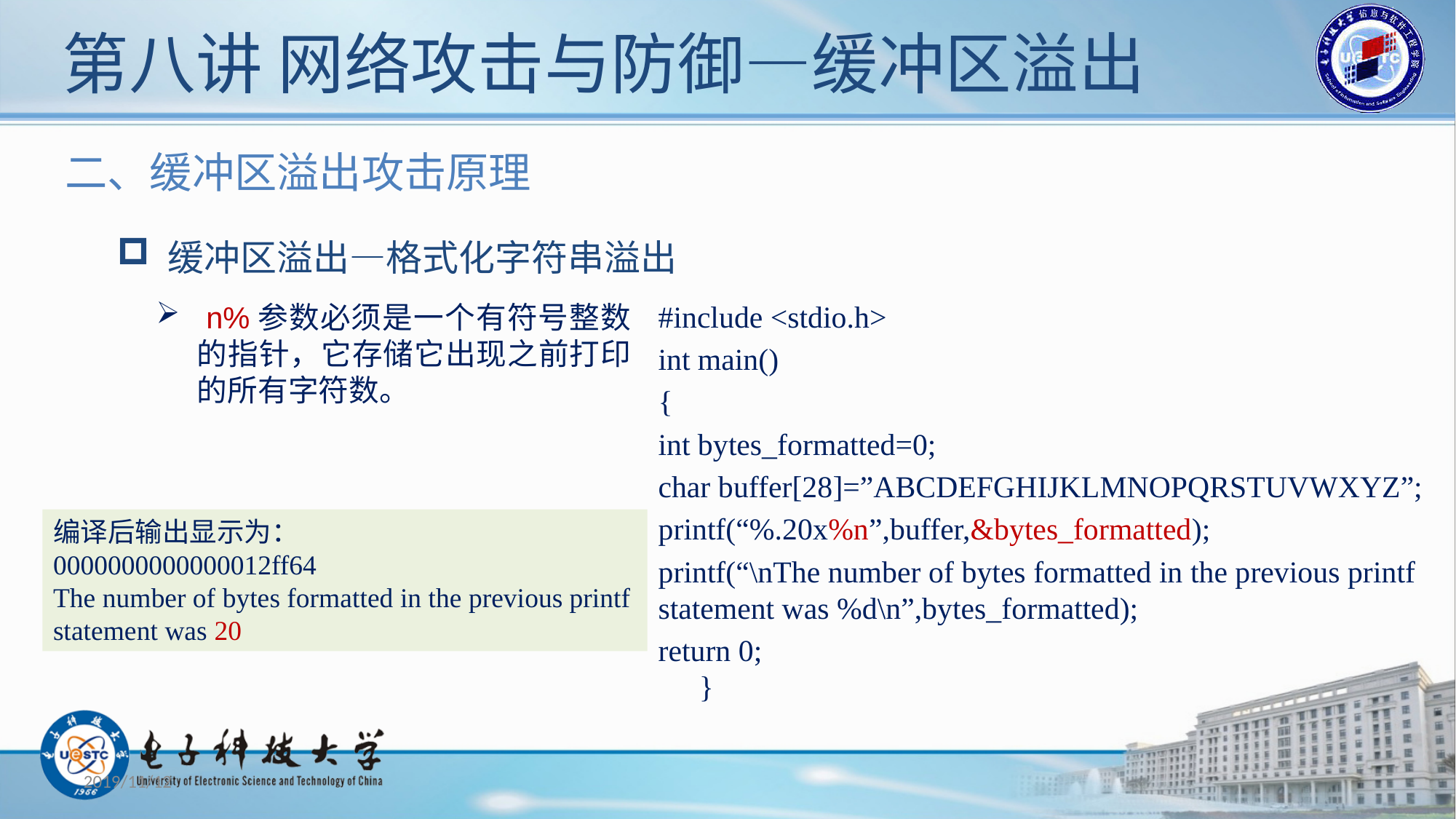

# 第八讲 网络攻击与防御—缓冲区溢出
二、缓冲区溢出攻击原理
 缓冲区溢出—格式化字符串溢出
#include <stdio.h>
int main()
{
int bytes_formatted=0;
char buffer[28]=”ABCDEFGHIJKLMNOPQRSTUVWXYZ”;
printf(“%.20x%n”,buffer,&bytes_formatted);
printf(“\nThe number of bytes formatted in the previous printf statement was %d\n”,bytes_formatted);
return 0;
}
 n%参数必须是一个有符号整数的指针，它存储它出现之前打印的所有字符数。
编译后输出显示为：　　
0000000000000012ff64
The number of bytes formatted in the previous printf statement was 20
2019/11/12